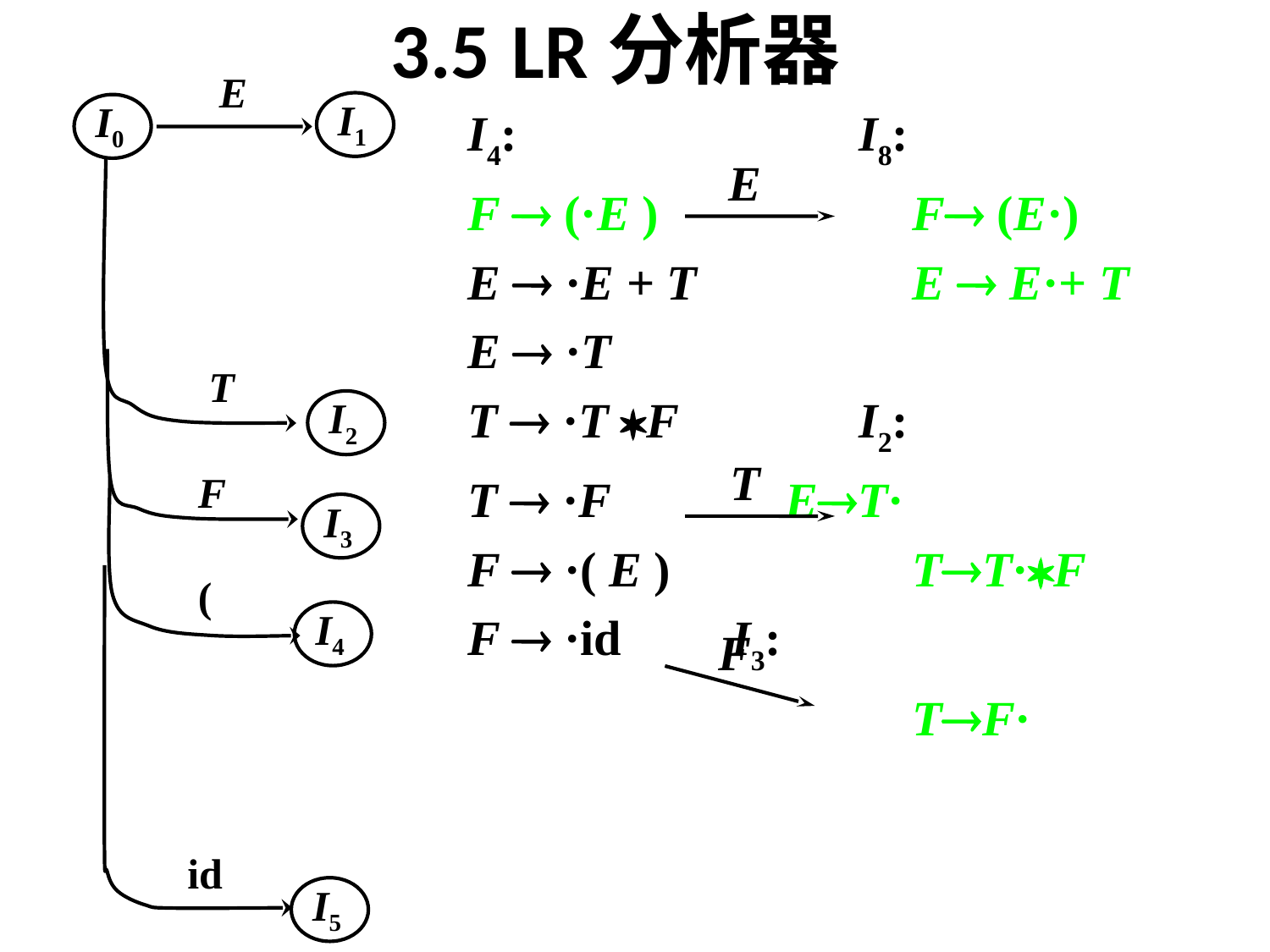

# 3.5 LR分析器
E
I1
I0

T
I2
F

I3

(
I4
id
I5
I4:			      I8:
F → (·E )		F→ (E·)
E → ·E + T		E → E·+ T
E → ·T
T → ·T ∗F 	      I2:
T → ·F		E→T·
F → ·( E )		T→T·∗F
F → ·id 	      I3:
				T→F·

E

T

F